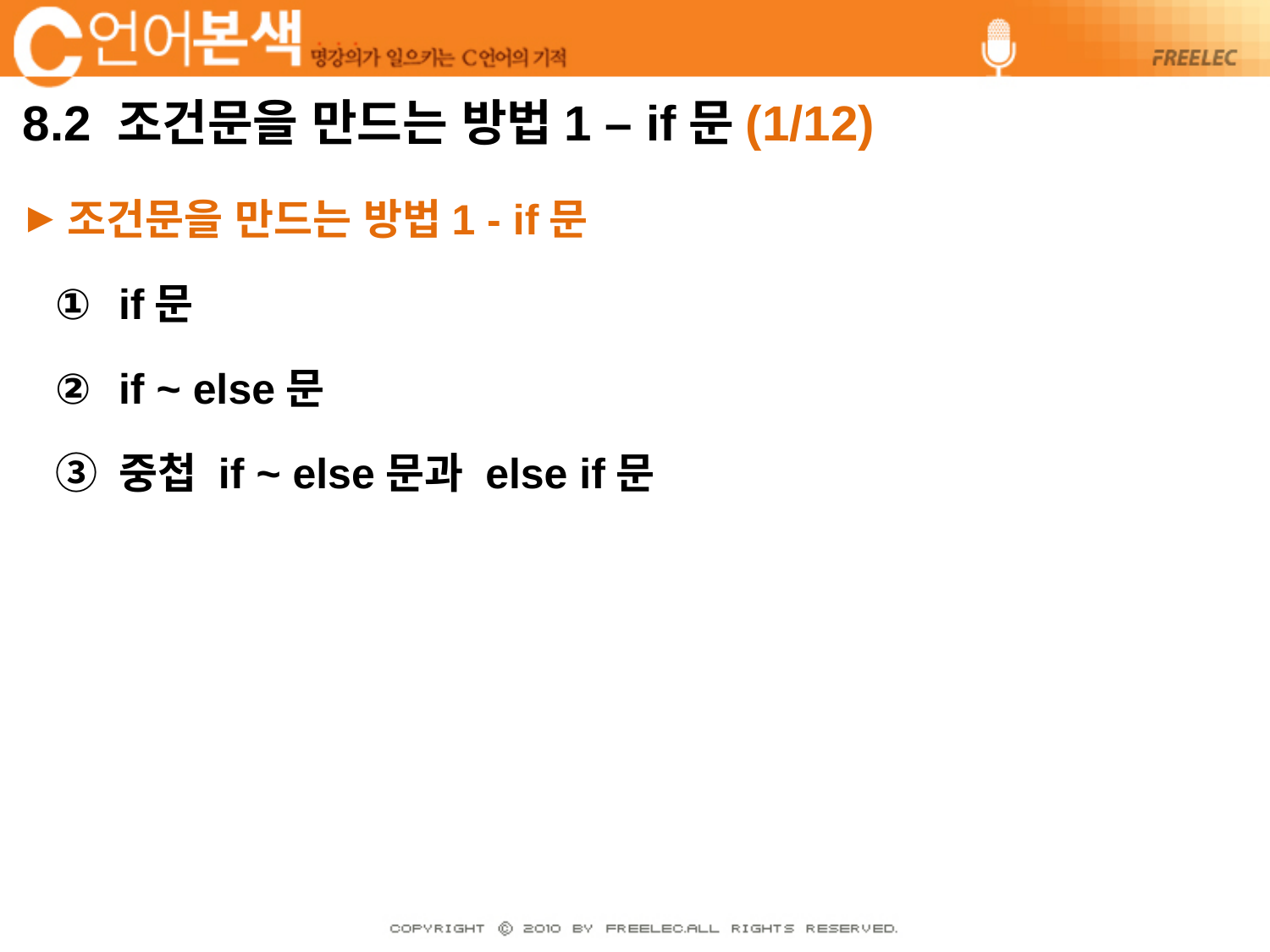

# 8.2 조건문을 만드는 방법1 – if문(1/12)
조건문을 만드는 방법1 - if문
if문
if ~ else문
중첩 if ~ else문과 else if문